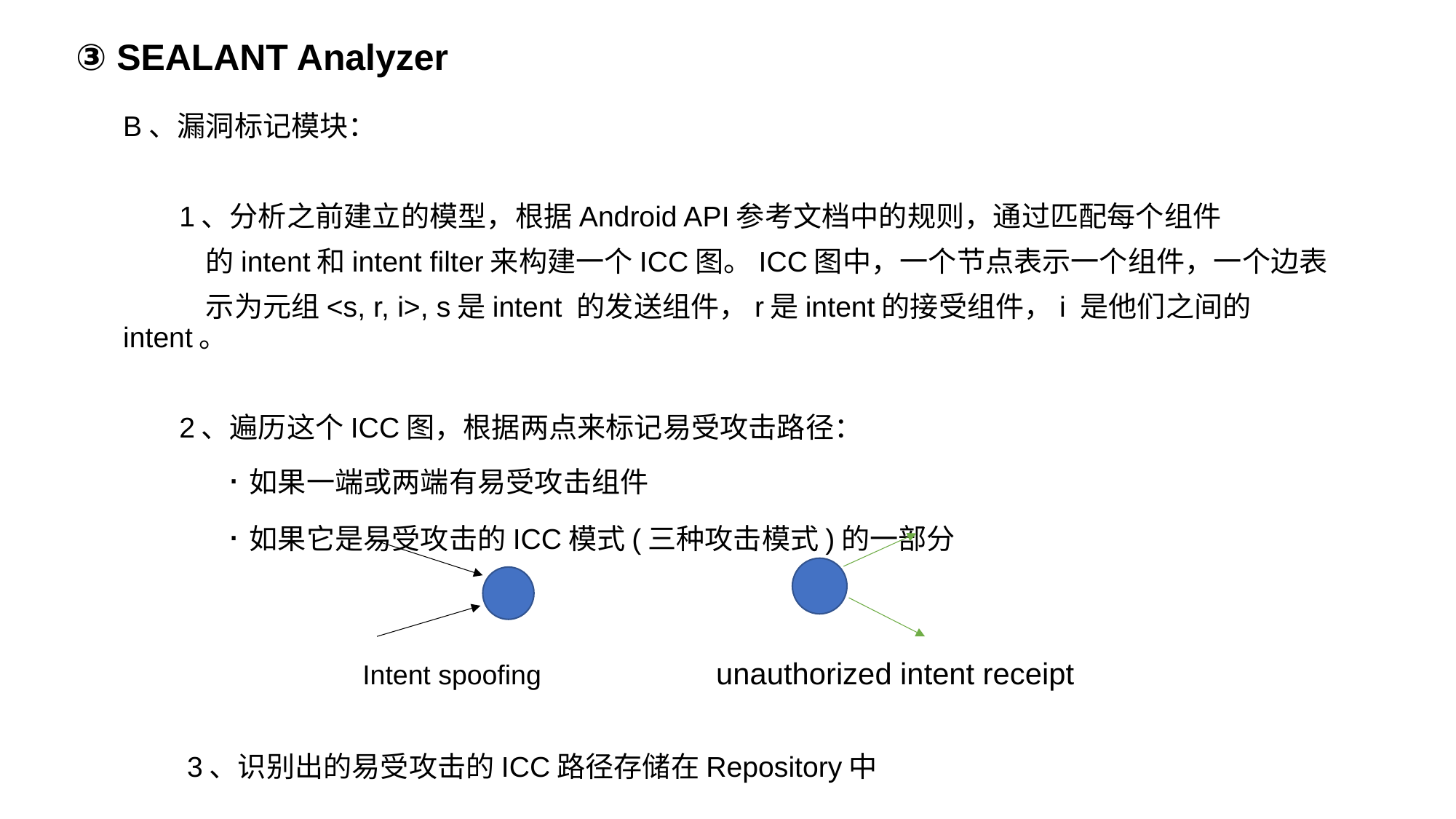

# ③ SEALANT Analyzer
B、漏洞标记模块：

       1、分析之前建立的模型，根据Android API参考文档中的规则，通过匹配每个组件
            的intent和intent filter来构建一个ICC图。ICC图中，一个节点表示一个组件，一个边表
            示为元组<s, r, i>, s是intent 的发送组件，r是intent的接受组件，i 是他们之间的intent。

       2、遍历这个ICC图，根据两点来标记易受攻击路径：
             ·如果一端或两端有易受攻击组件
             ·如果它是易受攻击的ICC模式(三种攻击模式)的一部分

        3、识别出的易受攻击的ICC路径存储在Repository中

unauthorized intent receipt
Intent spoofing